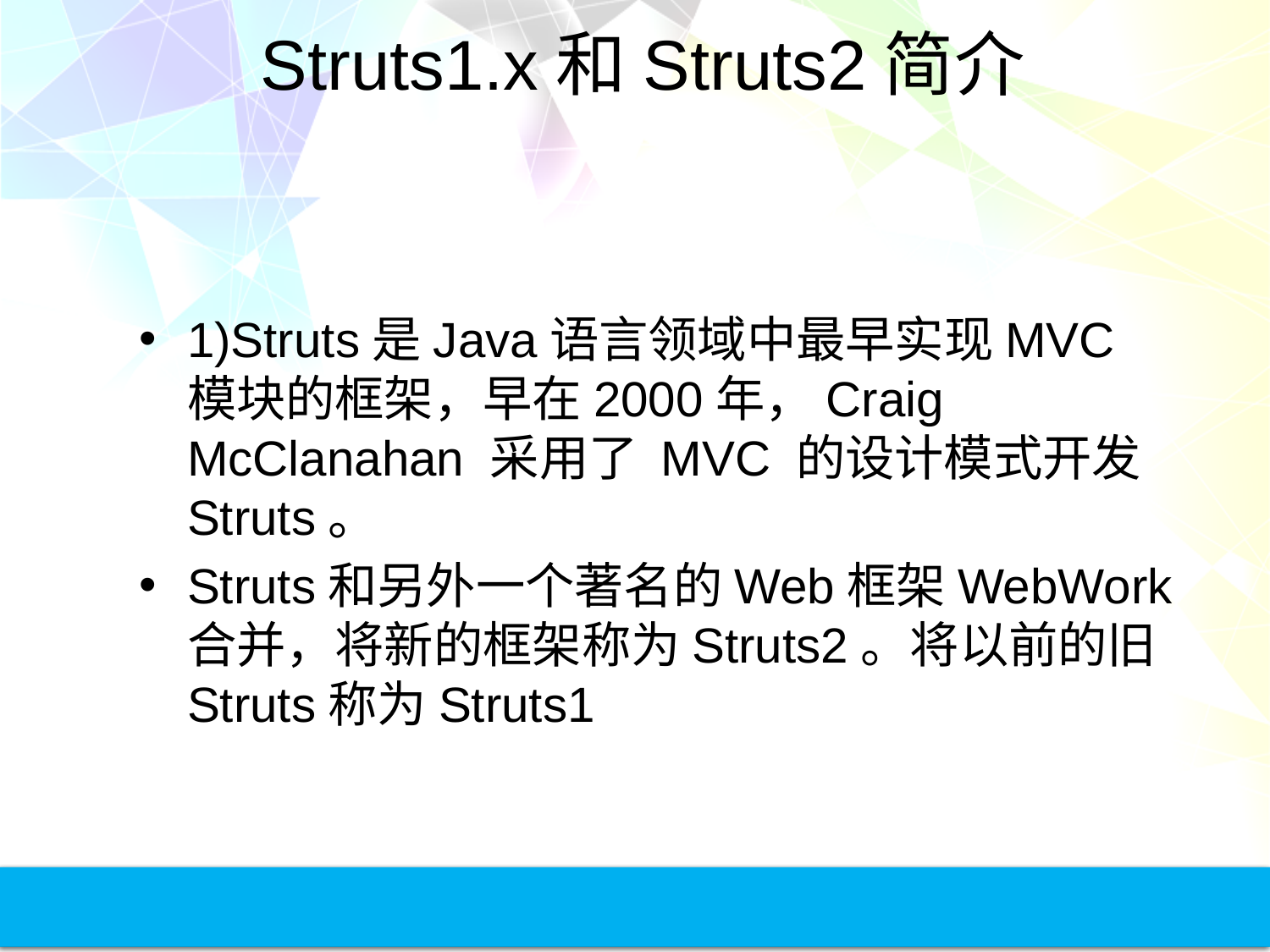

# Struts1.x和Struts2简介

1)Struts是Java语言领域中最早实现MVC模块的框架，早在2000年，Craig McClanahan 采用了 MVC 的设计模式开发Struts。
Struts和另外一个著名的Web框架WebWork合并，将新的框架称为Struts2。将以前的旧Struts称为Struts1